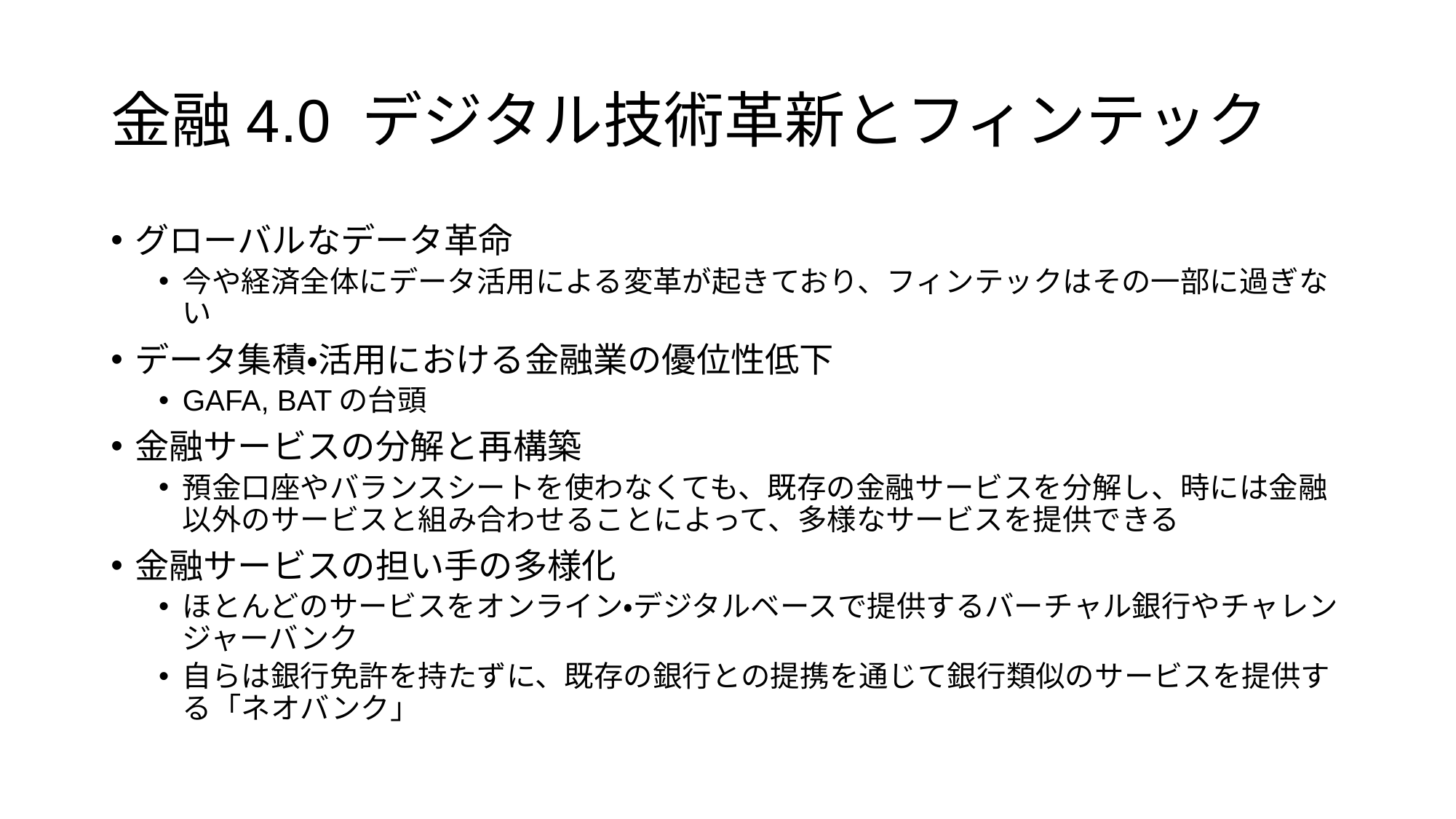

# 金融4.0 デジタル技術革新とフィンテック
グローバルなデータ革命
今や経済全体にデータ活用による変革が起きており、フィンテックはその一部に過ぎない
データ集積・活用における金融業の優位性低下
GAFA, BATの台頭
金融サービスの分解と再構築
預金口座やバランスシートを使わなくても、既存の金融サービスを分解し、時には金融以外のサービスと組み合わせることによって、多様なサービスを提供できる
金融サービスの担い手の多様化
ほとんどのサービスをオンライン・デジタルベースで提供するバーチャル銀行やチャレンジャーバンク
自らは銀行免許を持たずに、既存の銀行との提携を通じて銀行類似のサービスを提供する「ネオバンク」